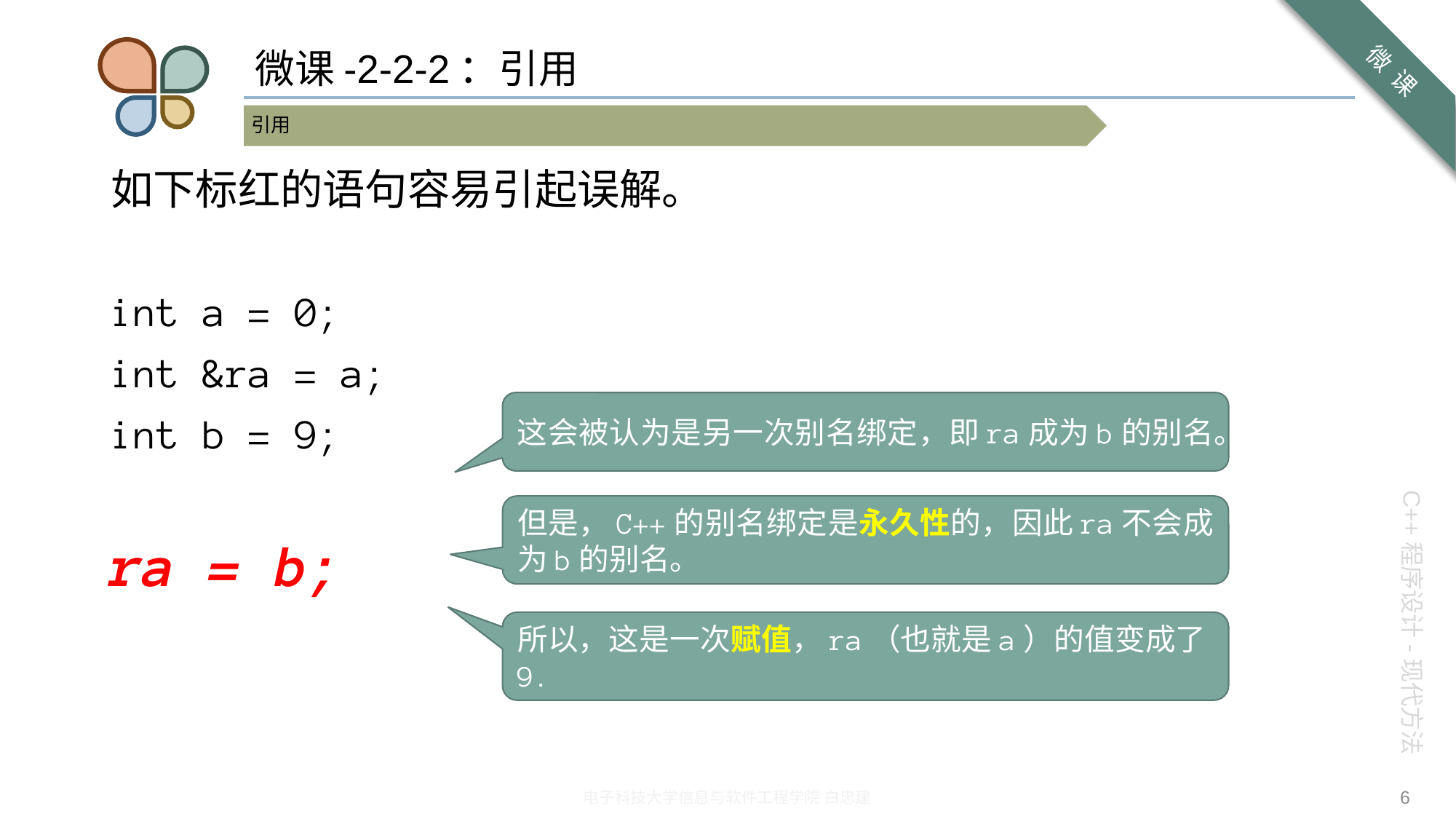

# 微课-2-2-2：引用
引用
如下标红的语句容易引起误解。

int a = 0;
int &ra = a;
int b = 9;

ra = b;
这会被认为是另一次别名绑定，即ra成为b的别名。
但是，C++的别名绑定是永久性的，因此ra不会成为b的别名。
所以，这是一次赋值，ra（也就是a）的值变成了9.
6